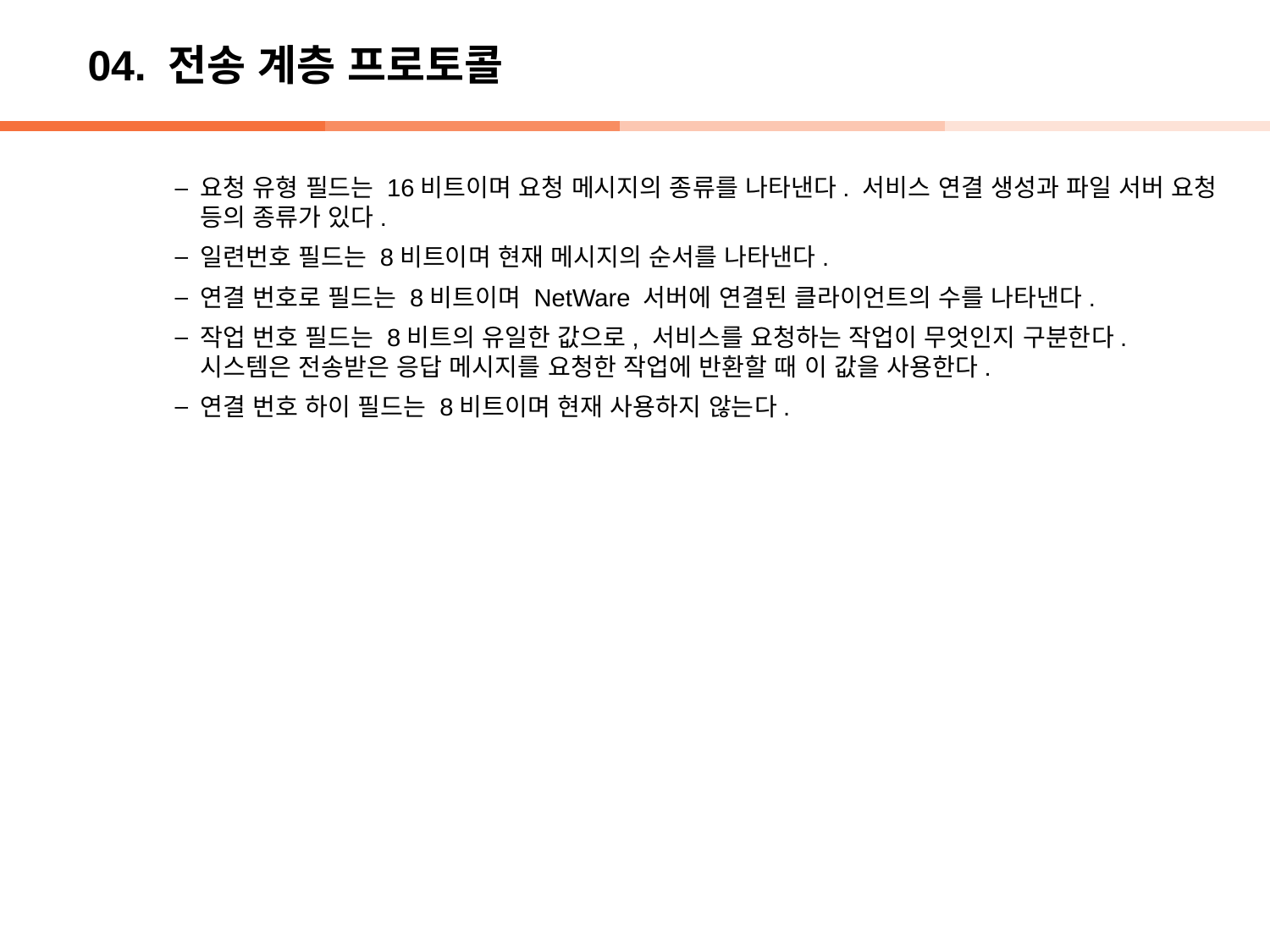

# 04. 전송 계층 프로토콜
요청 유형 필드는 16비트이며 요청 메시지의 종류를 나타낸다. 서비스 연결 생성과 파일 서버 요청 등의 종류가 있다.
일련번호 필드는 8비트이며 현재 메시지의 순서를 나타낸다.
연결 번호로 필드는 8비트이며 NetWare 서버에 연결된 클라이언트의 수를 나타낸다.
작업 번호 필드는 8비트의 유일한 값으로, 서비스를 요청하는 작업이 무엇인지 구분한다. 시스템은 전송받은 응답 메시지를 요청한 작업에 반환할 때 이 값을 사용한다.
연결 번호 하이 필드는 8비트이며 현재 사용하지 않는다.